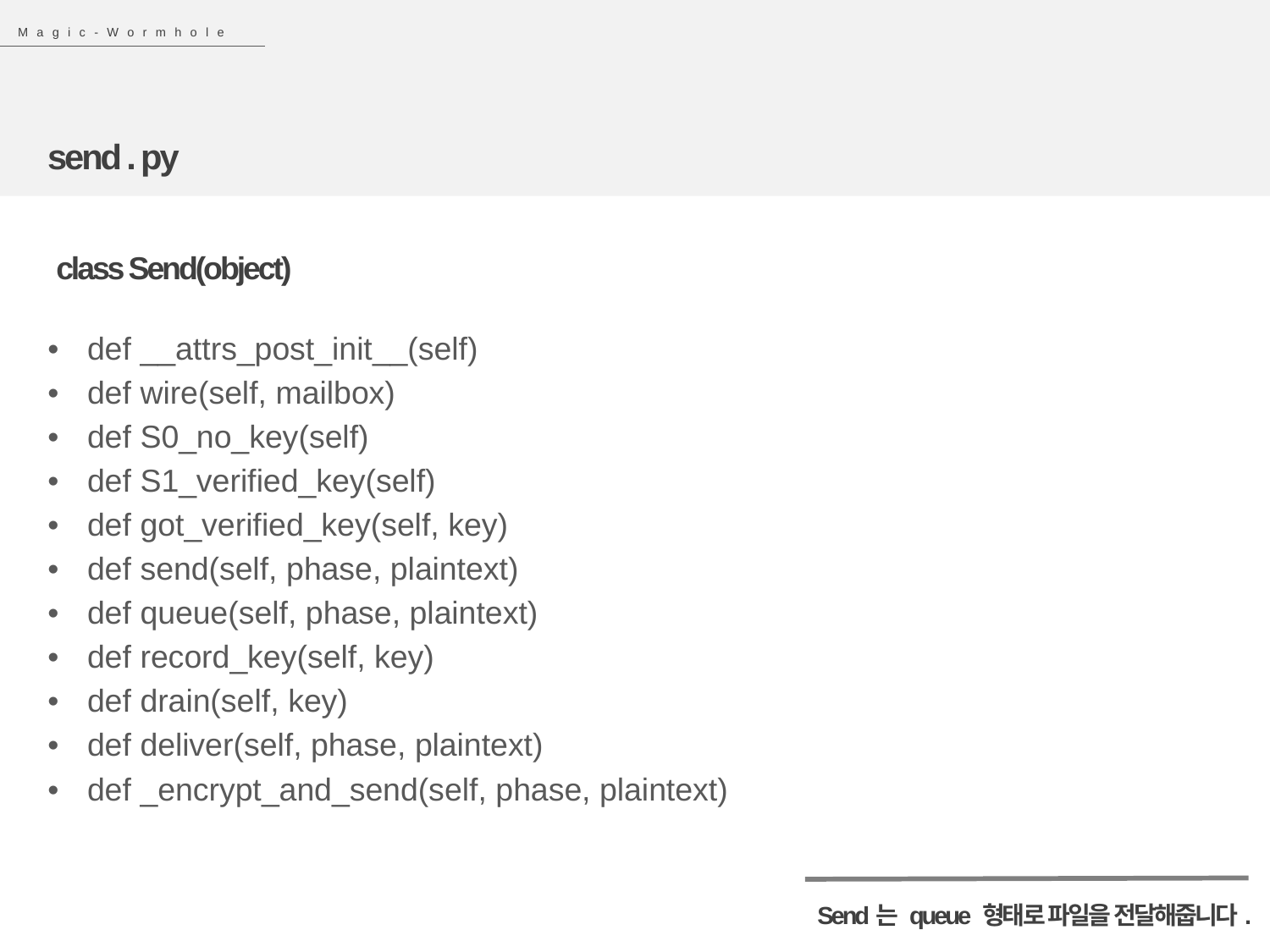

Magic-Wormhole
send . py
 class Send(object)
| def \_\_attrs\_post\_init\_\_(self) def wire(self, mailbox) def S0\_no\_key(self) def S1\_verified\_key(self) def got\_verified\_key(self, key) def send(self, phase, plaintext) def queue(self, phase, plaintext) def record\_key(self, key) def drain(self, key) def deliver(self, phase, plaintext) def \_encrypt\_and\_send(self, phase, plaintext) |
| --- |
Send는 queue 형태로 파일을 전달해줍니다.